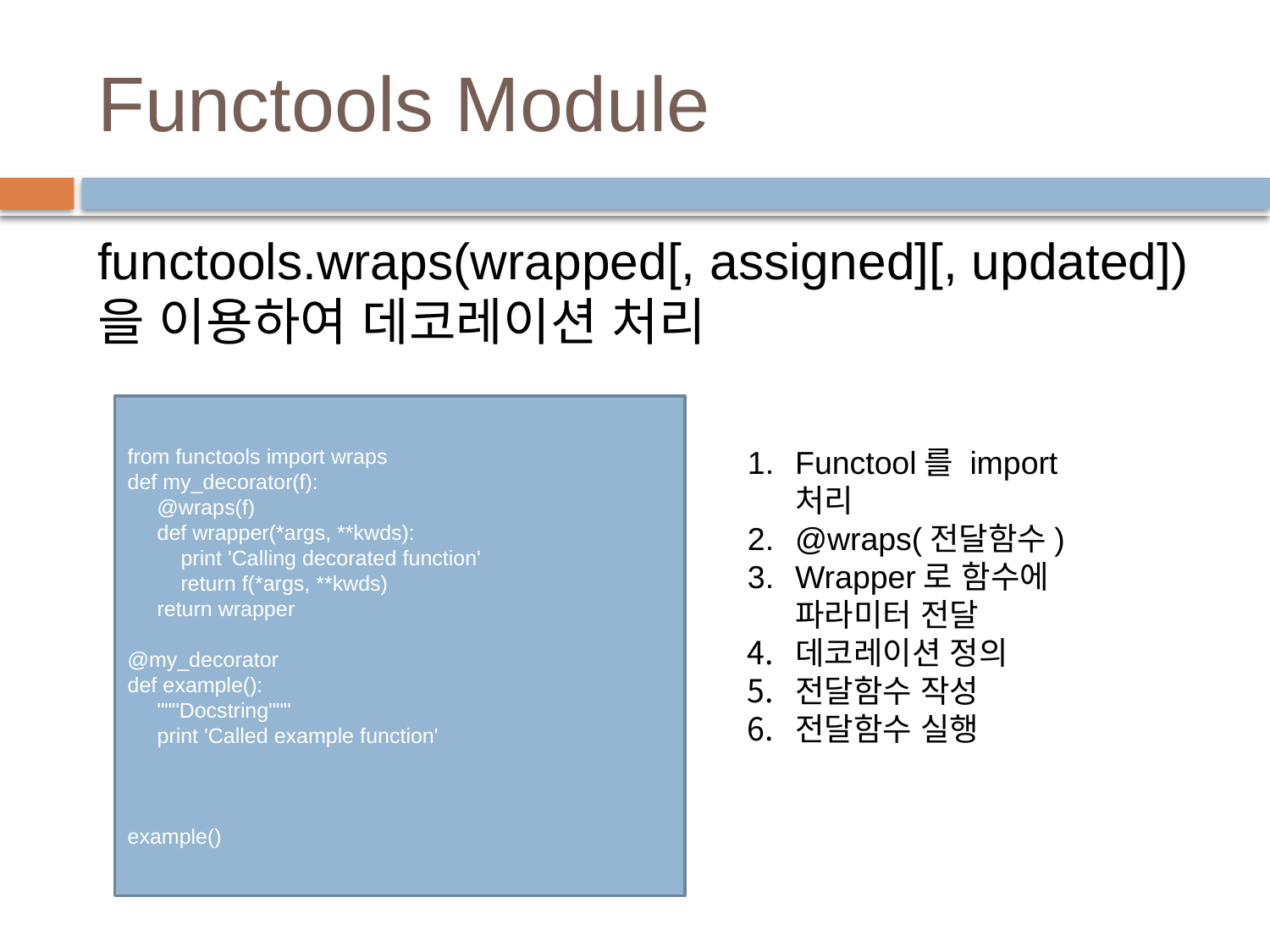

# Functools Module
functools.wraps(wrapped[, assigned][, updated])  을 이용하여 데코레이션 처리
from functools import wraps
def my_decorator(f):
     @wraps(f)
     def wrapper(*args, **kwds):
         print 'Calling decorated function'
         return f(*args, **kwds)
     return wrapper

@my_decorator
def example():
     """Docstring"""
     print 'Called example function'

example()
Functool를 import 처리
@wraps(전달함수)
Wrapper로 함수에 파라미터 전달
데코레이션 정의
전달함수 작성
전달함수 실행